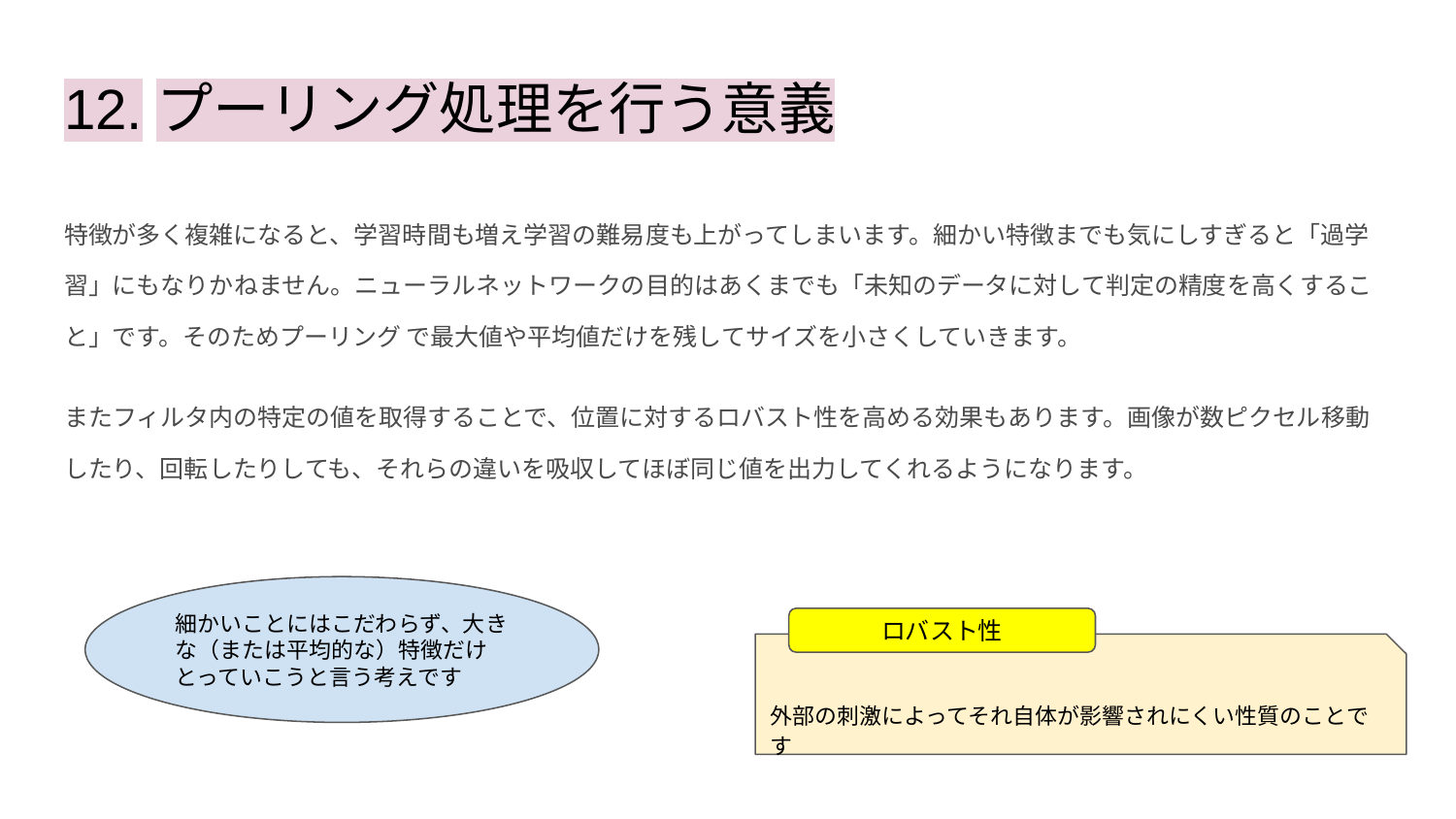

# 12.プーリング処理を行う意義
特徴が多く複雑になると、学習時間も増え学習の難易度も上がってしまいます。細かい特徴までも気にしすぎると「過学習」にもなりかねません。ニューラルネットワークの目的はあくまでも「未知のデータに対して判定の精度を高くすること」です。そのためプーリング で最大値や平均値だけを残してサイズを小さくしていきます。
またフィルタ内の特定の値を取得することで、位置に対するロバスト性を高める効果もあります。画像が数ピクセル移動したり、回転したりしても、それらの違いを吸収してほぼ同じ値を出力してくれるようになります。

細かいことにはこだわらず、大きな（または平均的な）特徴だけとっていこうと言う考えです
ロバスト性

外部の刺激によってそれ自体が影響されにくい性質のことです